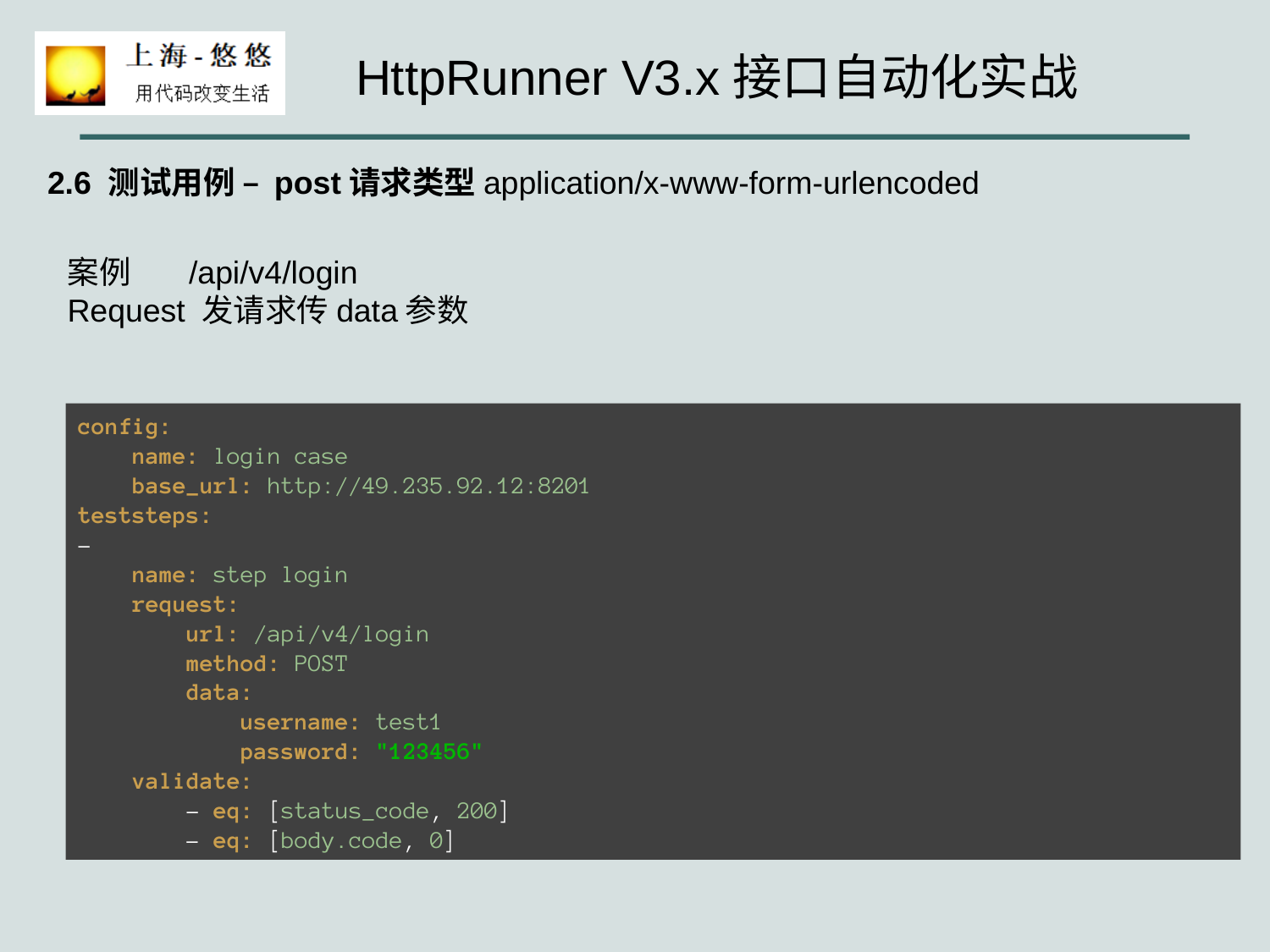

2.6 测试用例 – post请求类型application/x-www-form-urlencoded
案例       /api/v4/login
Request 发请求传data参数
config:
    name: login case
    base_url: http://49.235.92.12:8201
teststeps:
-
    name: step login
    request:
        url: /api/v4/login
        method: POST
        data:
            username: test1
            password: "123456"
    validate:
        - eq: [status_code, 200]
        - eq: [body.code, 0]